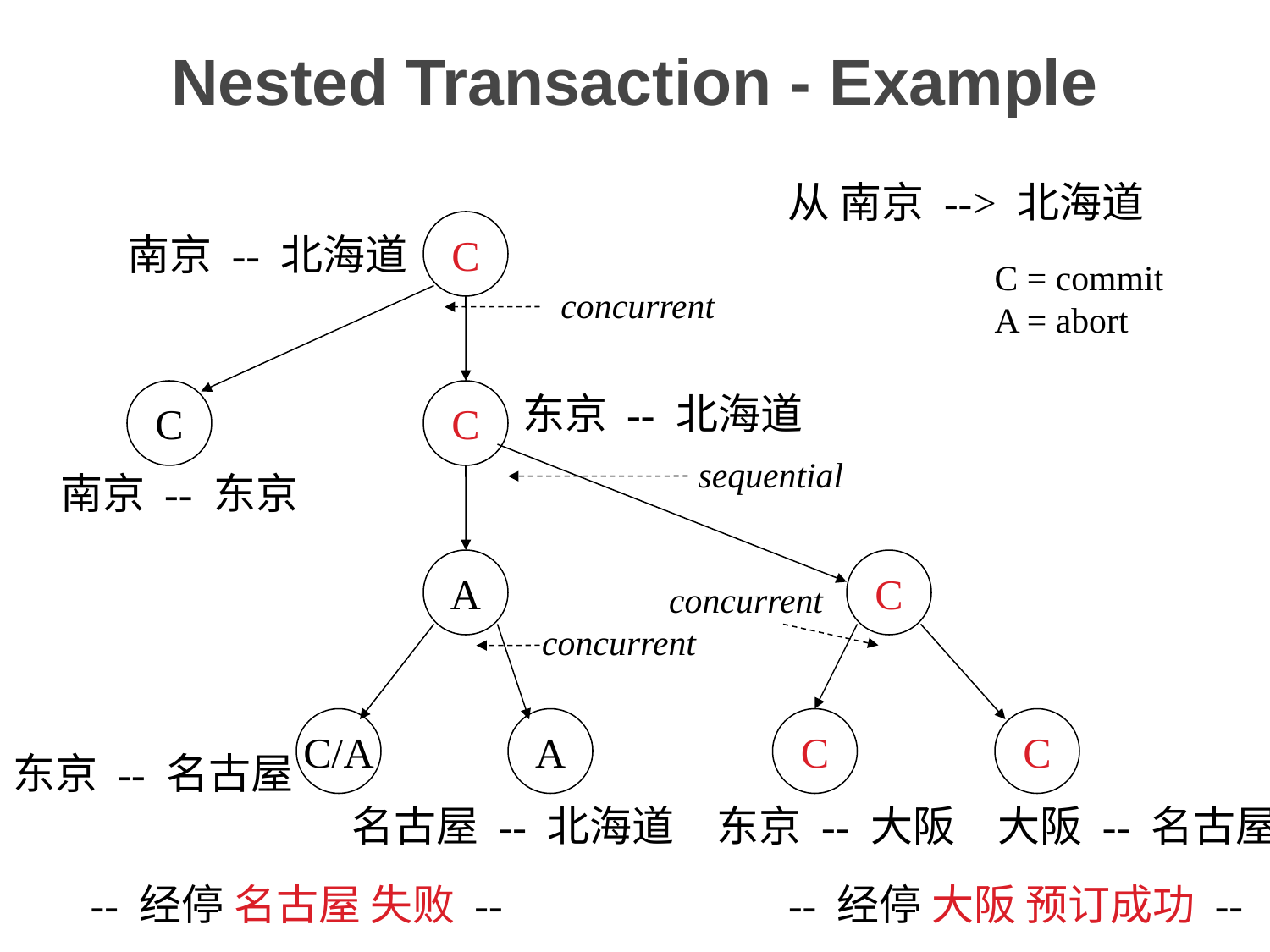

# Nested Transaction - Example
从 南京 --> 北海道
C
南京 -- 北海道
C = commit
A = abort
concurrent

C
C
东京 -- 北海道

sequential

C
concurrent

C
C
东京 -- 大阪
大阪 -- 名古屋
南京 -- 东京

A
concurrent

C/A
A
东京 -- 名古屋
名古屋 -- 北海道
-- 经停 名古屋 失败 --
-- 经停 大阪 预订成功 --